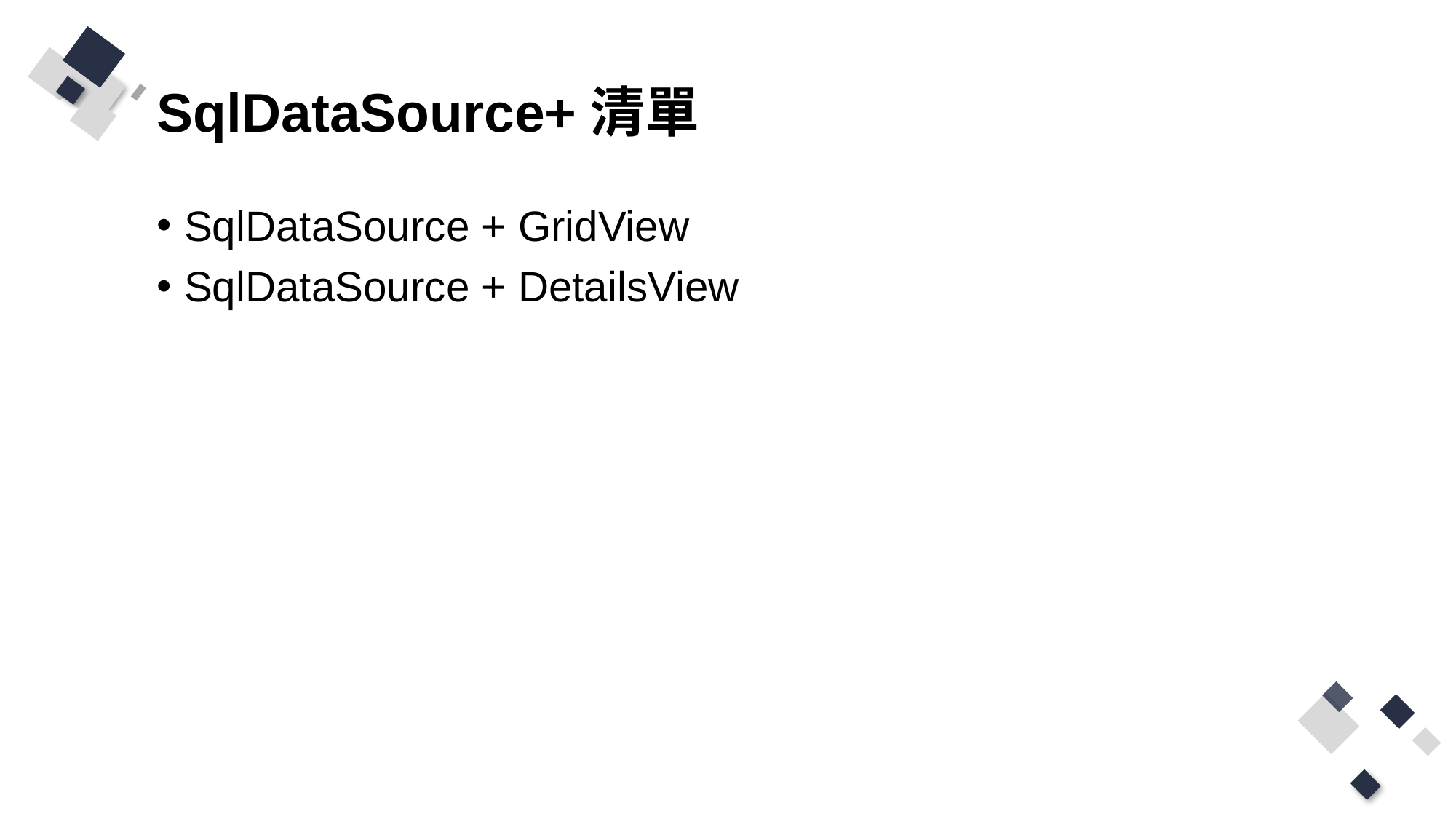

# SqlDataSource+清單
SqlDataSource + GridView
SqlDataSource + DetailsView